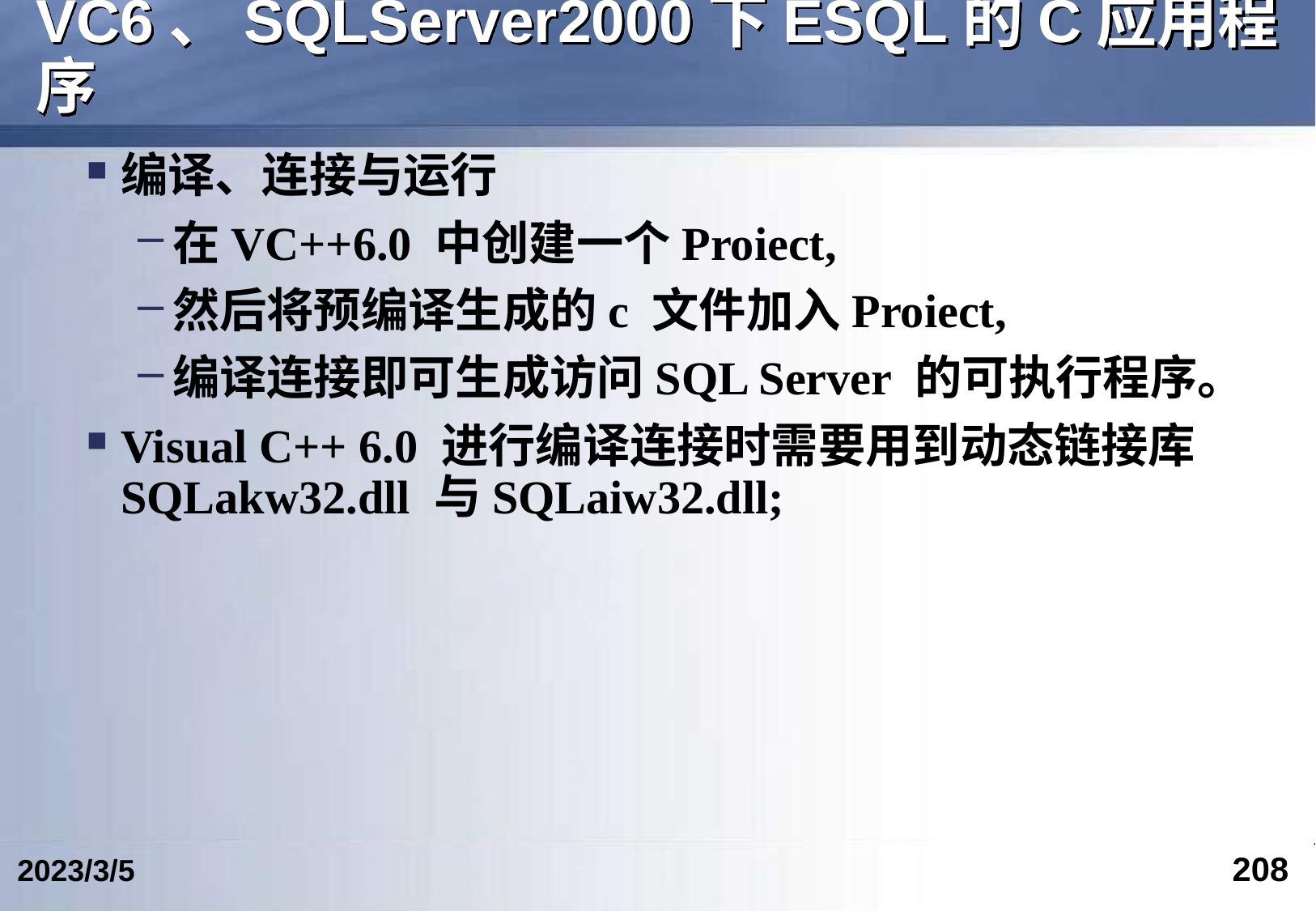

# VC6、SQLServer2000下ESQL的C应用程序
编译、连接与运行
在VC++6.0 中创建一个Proiect,
然后将预编译生成的c 文件加入Proiect,
编译连接即可生成访问SQL Server 的可执行程序。
Visual C++ 6.0 进行编译连接时需要用到动态链接库SQLakw32.dll 与SQLaiw32.dll;
208
2023/3/5